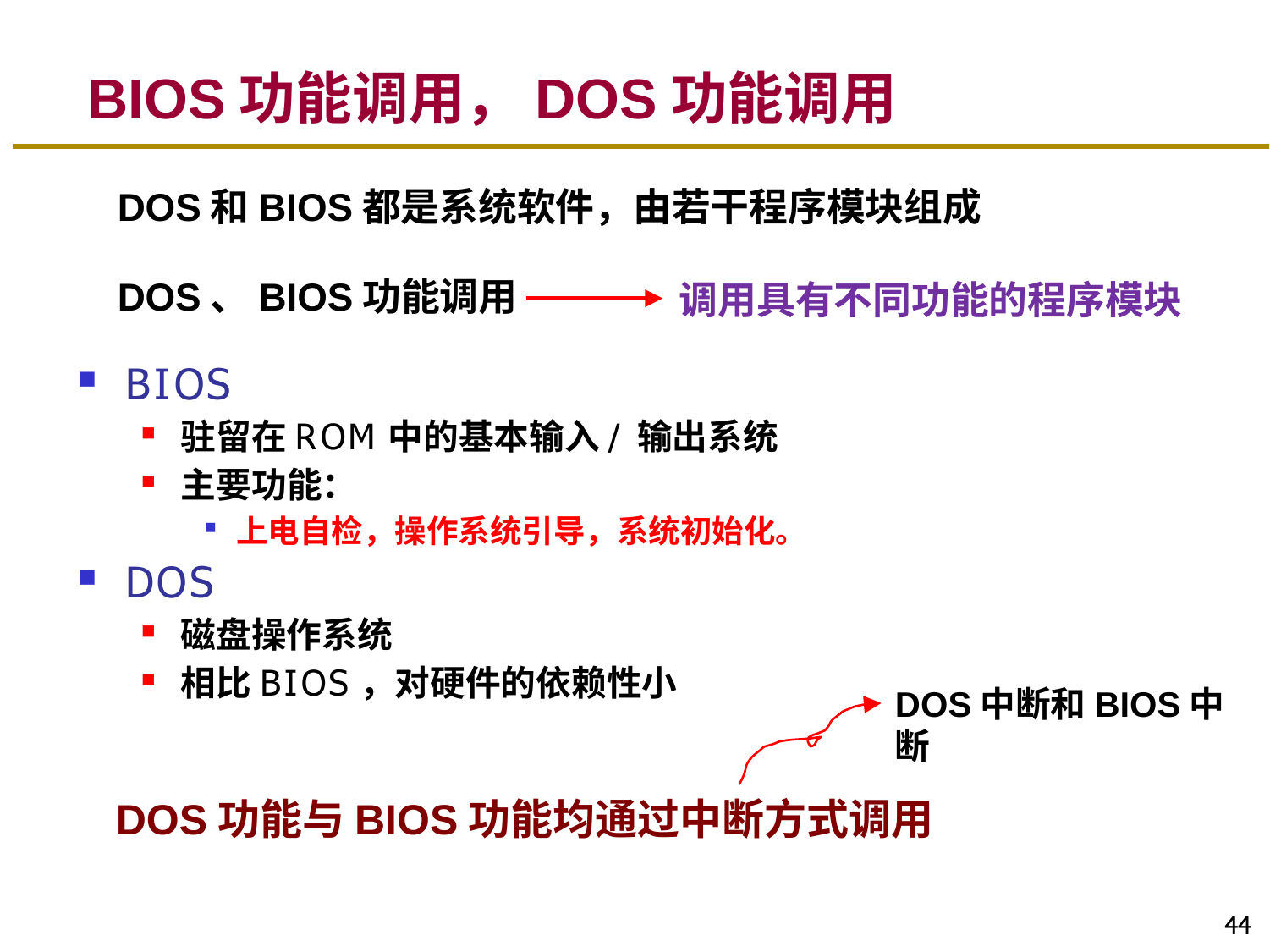

# BIOS功能调用，DOS功能调用
DOS和BIOS都是系统软件，由若干程序模块组成
DOS、BIOS功能调用
调用具有不同功能的程序模块
BIOS
驻留在ROM中的基本输入/输出系统
主要功能：
上电自检，操作系统引导，系统初始化。
DOS
磁盘操作系统
相比BIOS，对硬件的依赖性小
DOS中断和BIOS中断

DOS功能与BIOS功能均通过中断方式调用
44